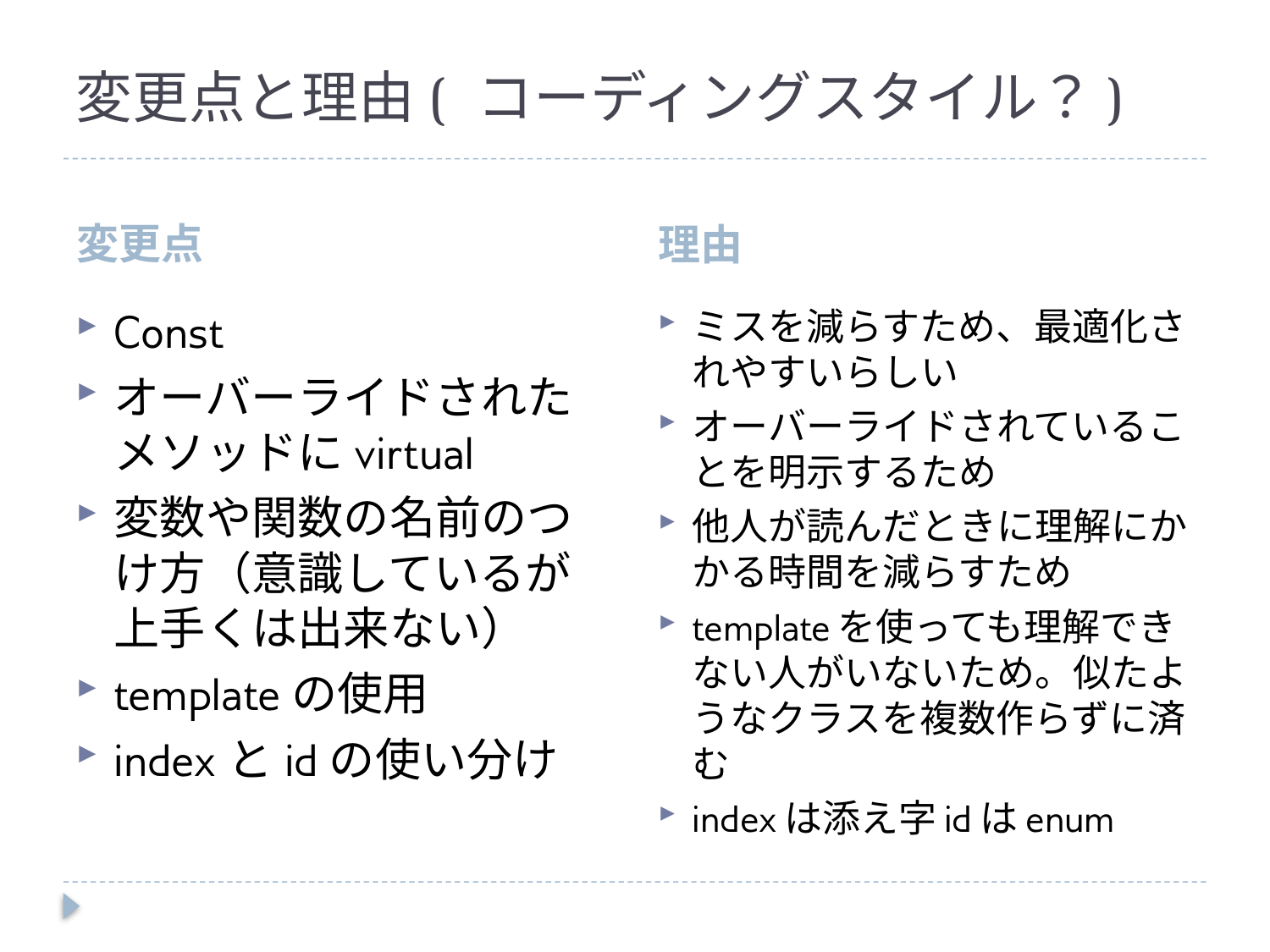

# 変更点と理由( コーディングスタイル？)
変更点
理由
Const
オーバーライドされたメソッドにvirtual
変数や関数の名前のつけ方（意識しているが上手くは出来ない）
templateの使用
indexとidの使い分け
ミスを減らすため、最適化されやすいらしい
オーバーライドされていることを明示するため
他人が読んだときに理解にかかる時間を減らすため
templateを使っても理解できない人がいないため。似たようなクラスを複数作らずに済む
indexは添え字idはenum